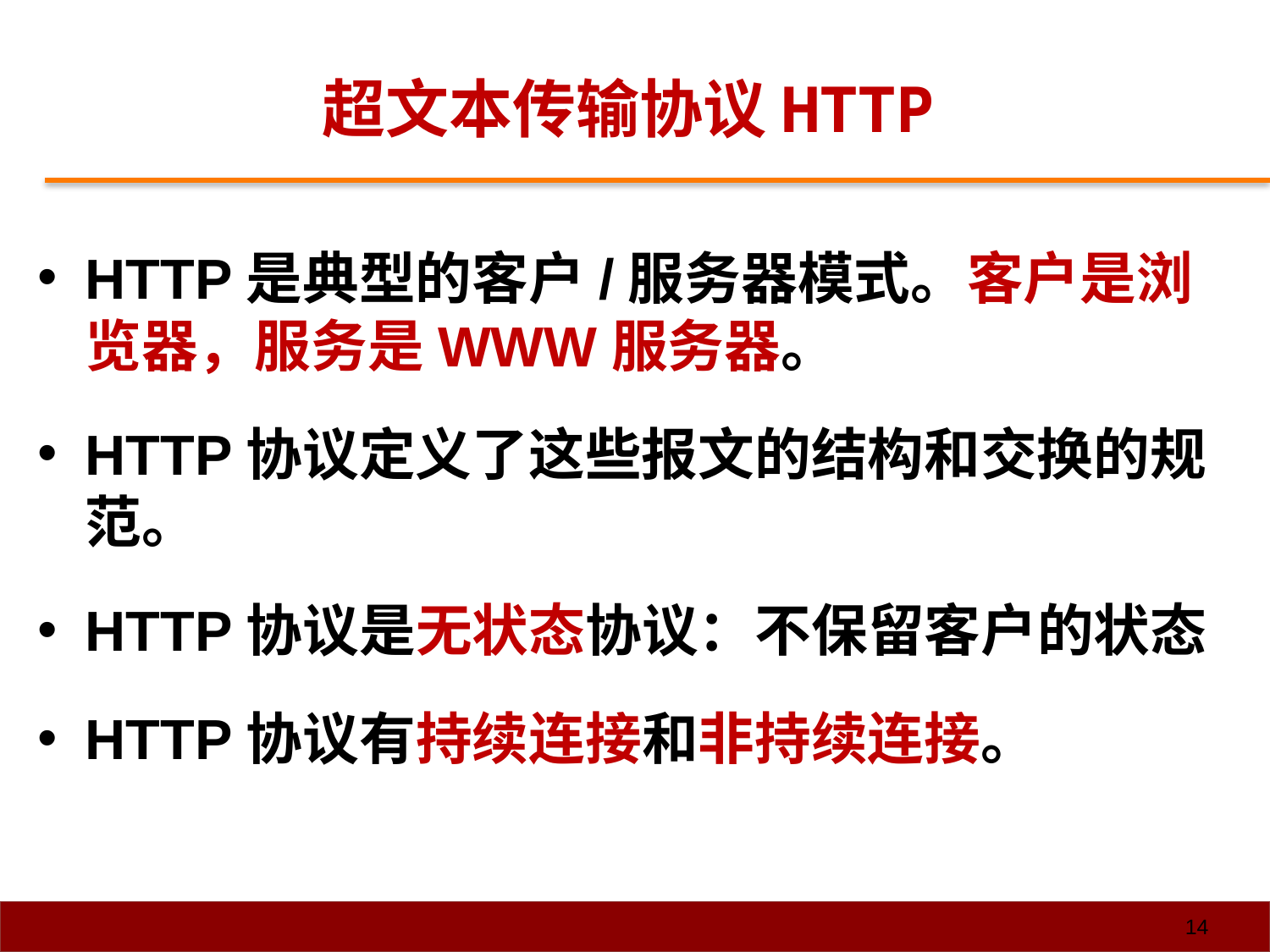

# 超文本传输协议HTTP
HTTP是典型的客户/服务器模式。客户是浏览器，服务是WWW服务器。

HTTP协议定义了这些报文的结构和交换的规范。

HTTP协议是无状态协议：不保留客户的状态

HTTP协议有持续连接和非持续连接。

14